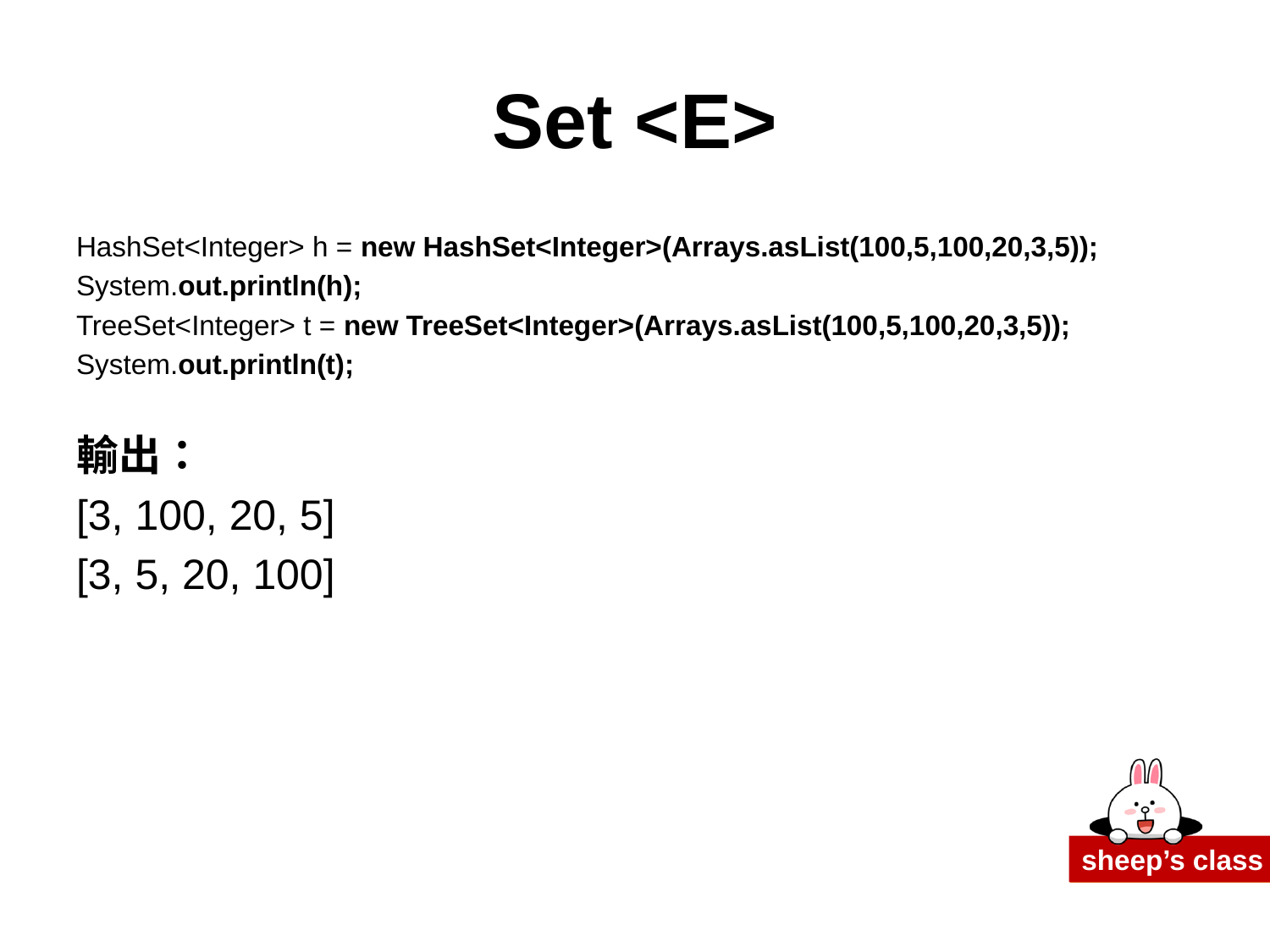

# Set <E>
HashSet<Integer> h = new HashSet<Integer>(Arrays.asList(100,5,100,20,3,5));
System.out.println(h);
TreeSet<Integer> t = new TreeSet<Integer>(Arrays.asList(100,5,100,20,3,5));
System.out.println(t);

輸出：
[3, 100, 20, 5]
[3, 5, 20, 100]